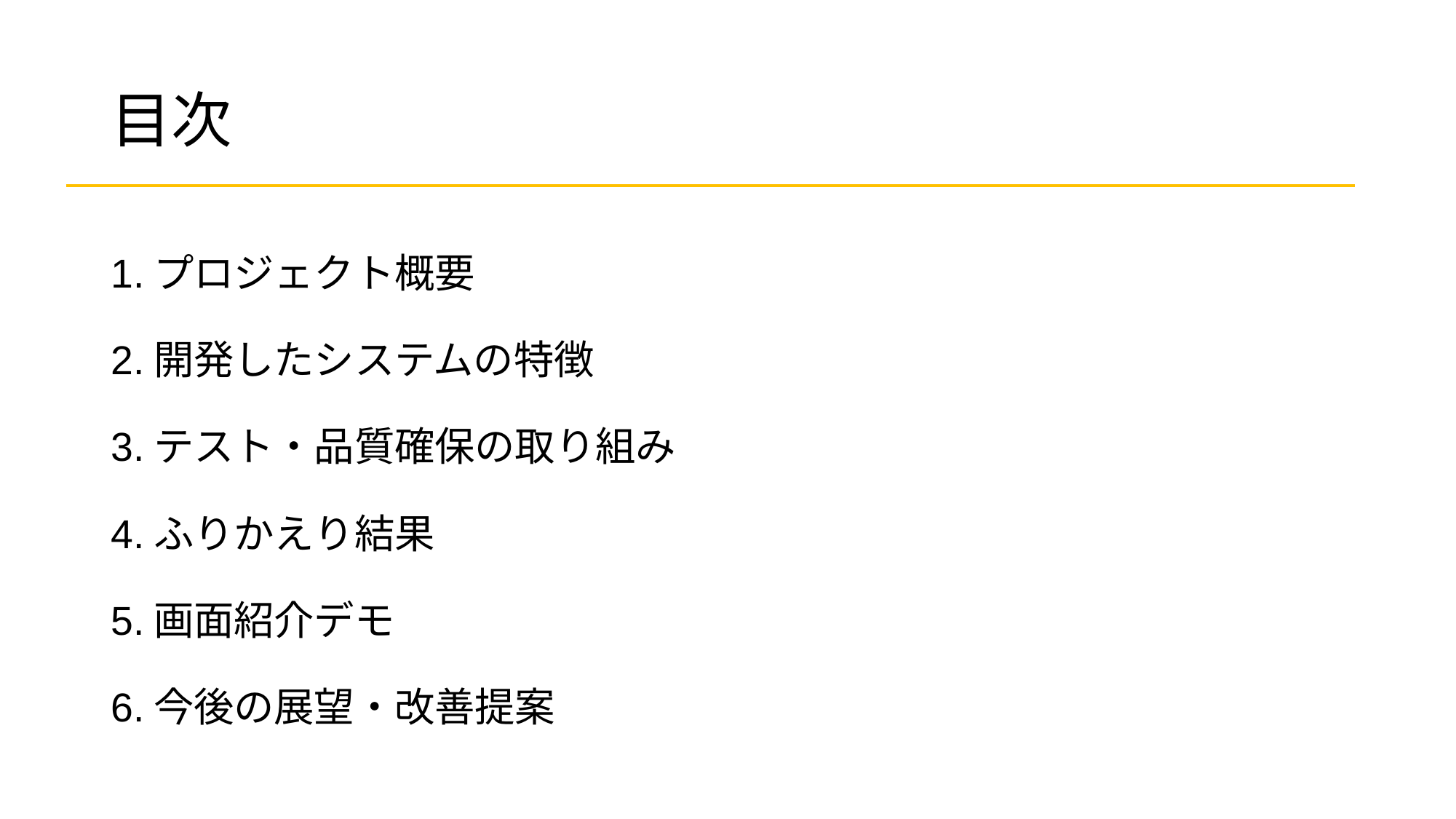

# 目次
1.プロジェクト概要
2.開発したシステムの特徴
3.テスト・品質確保の取り組み
4.ふりかえり結果
5.画面紹介デモ
6.今後の展望・改善提案